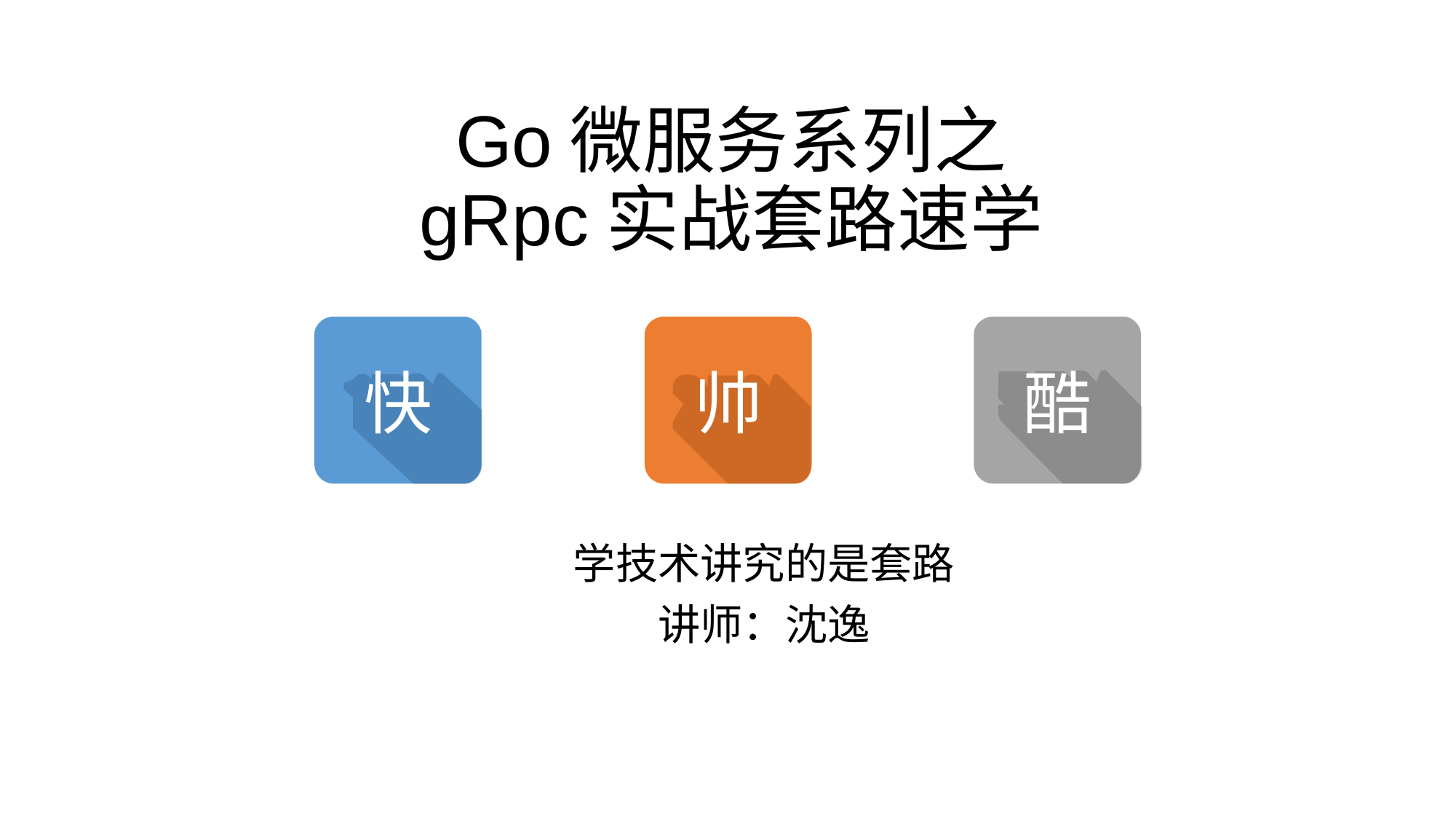

Go微服务系列之
gRpc实战套路速学

快
帅
酷

学技术讲究的是套路
讲师：沈逸